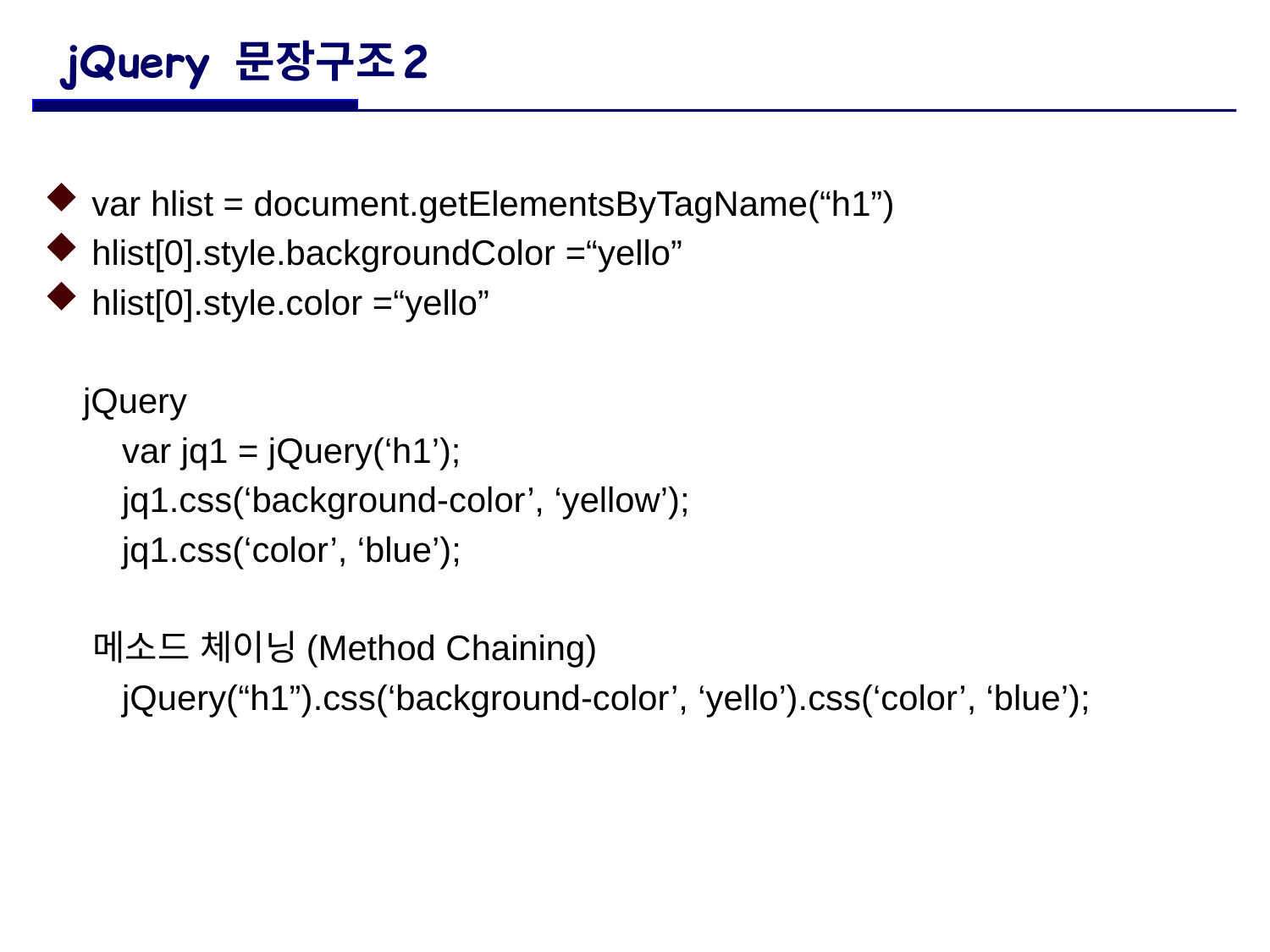

# jQuery 문장구조2
var hlist = document.getElementsByTagName(“h1”)
hlist[0].style.backgroundColor =“yello”
hlist[0].style.color =“yello”

    jQuery
        var jq1 = jQuery(‘h1’);
        jq1.css(‘background-color’, ‘yellow’);
        jq1.css(‘color’, ‘blue’);

    메소드 체이닝(Method Chaining)
        jQuery(“h1”).css(‘background-color’, ‘yello’).css(‘color’, ‘blue’);